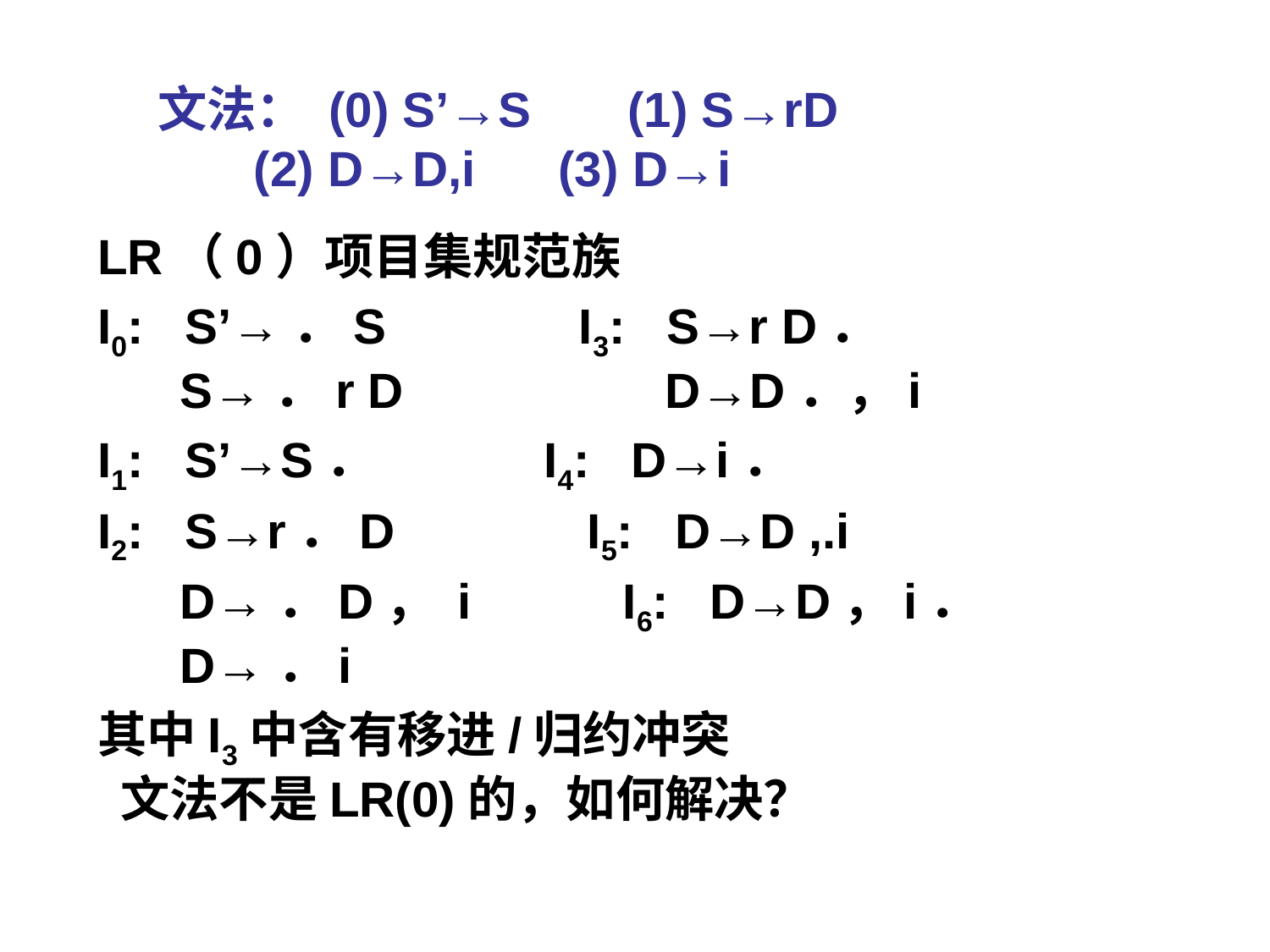

# 文法： (0) S’→S       (1) S→rD (2) D→D,i      (3) D→i
LR（0）项目集规范族
I0:   S’→．S              I3:   S→r D．
      S→．r D                   D→D．，i
I1:   S’→S．              I4:   D→i．
I2:   S→r．D              I5:   D→D ,.i
      D→．D， i           I6:   D→D，i．
      D→．i
其中I3中含有移进/归约冲突
 文法不是LR(0)的，如何解决？
76